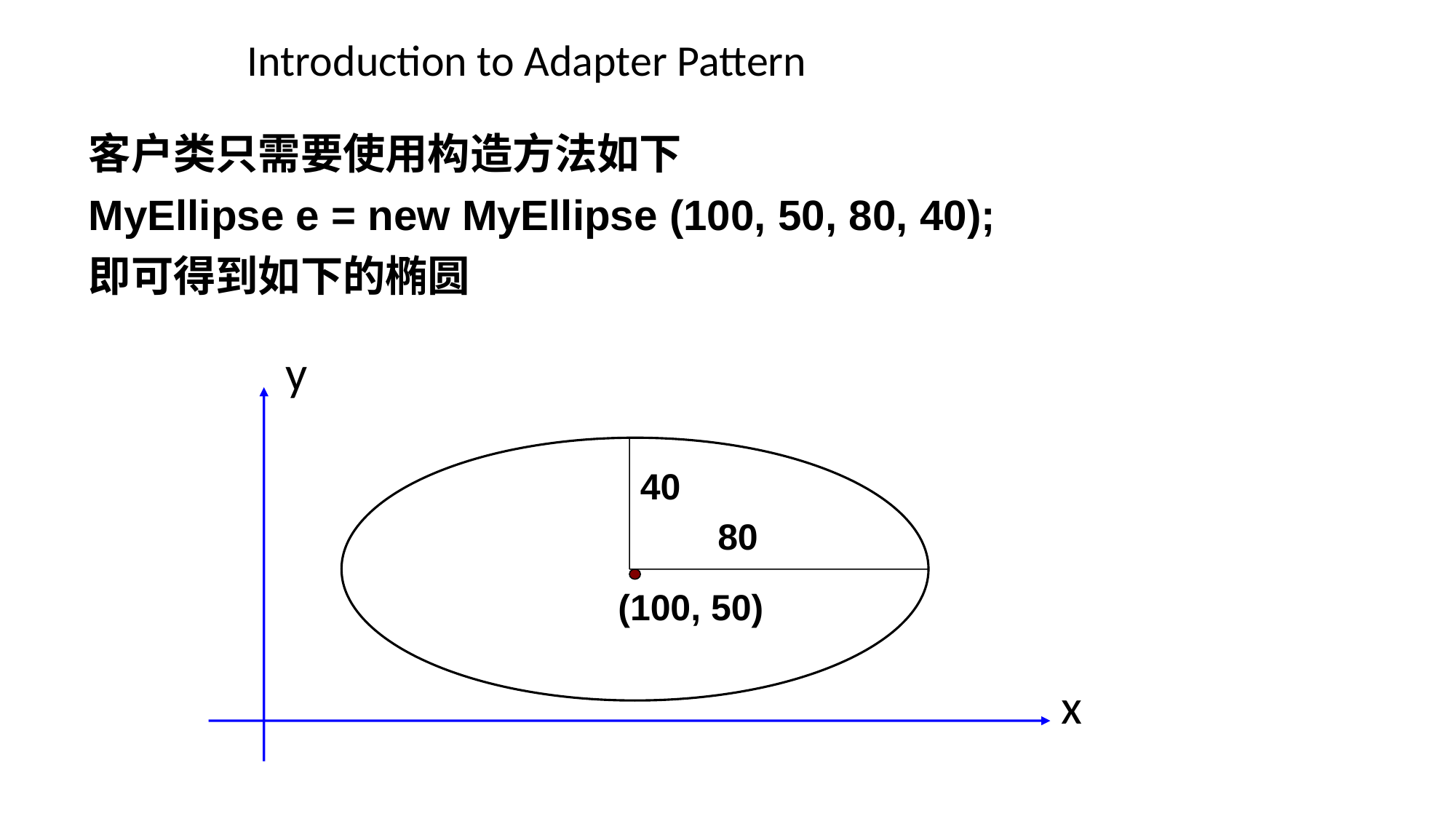

# Introduction to Adapter Pattern
客户类只需要使用构造方法如下
MyEllipse e = new MyEllipse (100, 50, 80, 40);
即可得到如下的椭圆
y

40
80

(100, 50)
x